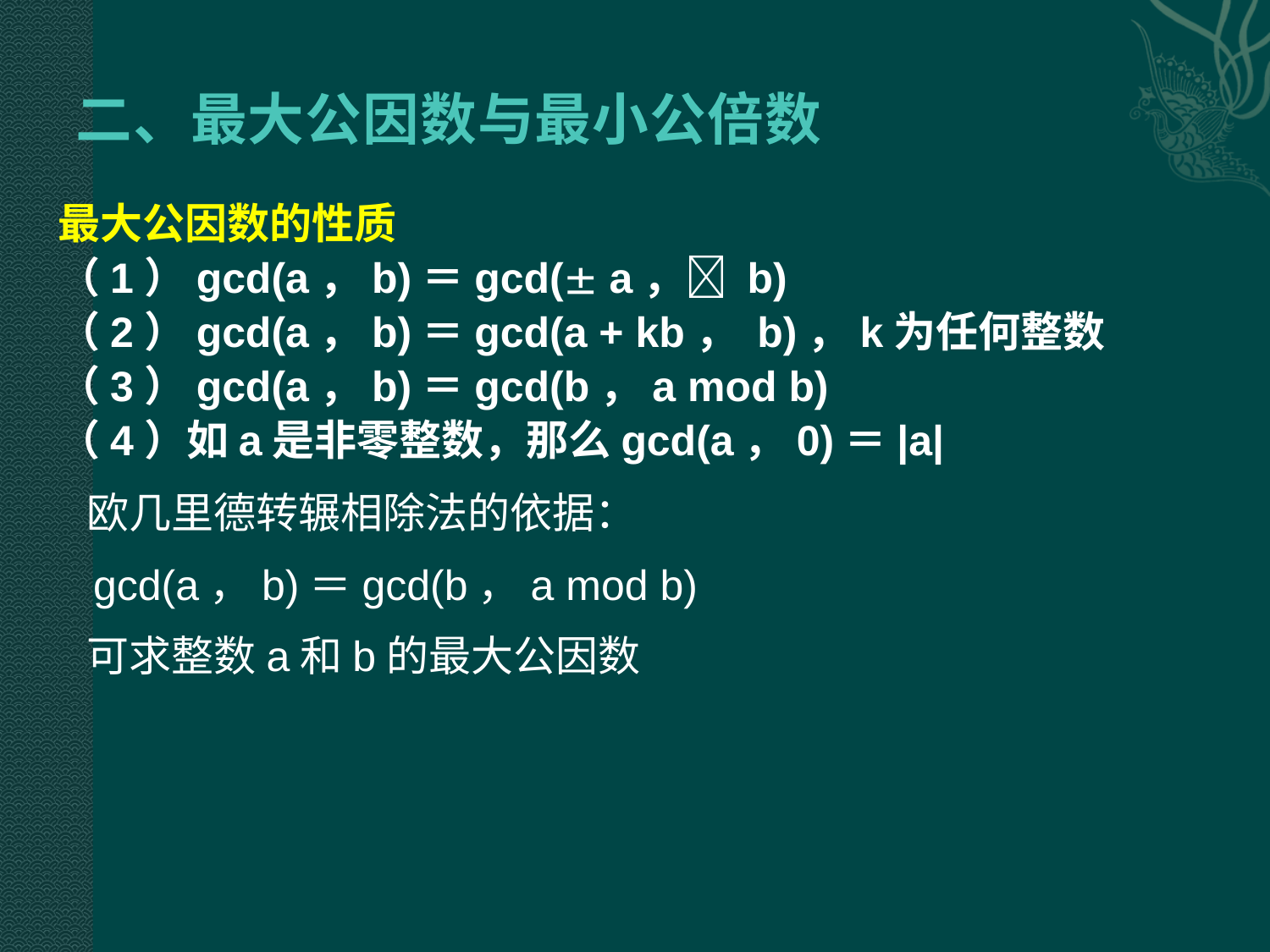

# 二、最大公因数与最小公倍数
最大公因数的性质
（1）gcd(a，b)＝gcd(± a，± b)
（2）gcd(a，b)＝gcd(a + kb， b)，k为任何整数
（3）gcd(a，b)＝gcd(b，a mod b)
（4）如a是非零整数，那么gcd(a，0)＝|a|
  欧几里德转辗相除法的依据：
   gcd(a，b)＝gcd(b，a mod b)
  可求整数a和b的最大公因数